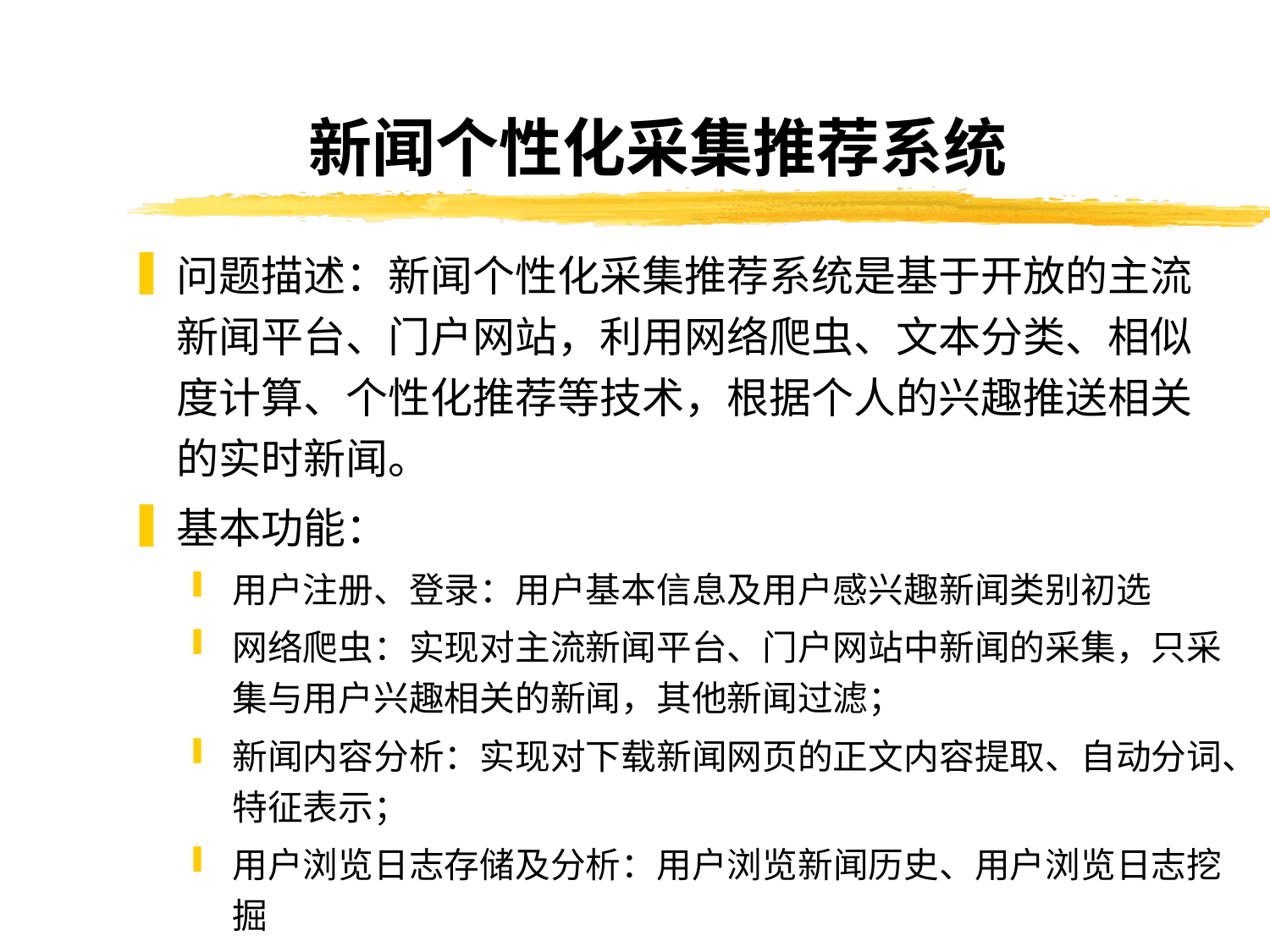

# 新闻个性化采集推荐系统
问题描述：新闻个性化采集推荐系统是基于开放的主流新闻平台、门户网站，利用网络爬虫、文本分类、相似度计算、个性化推荐等技术，根据个人的兴趣推送相关的实时新闻。
基本功能：
用户注册、登录：用户基本信息及用户感兴趣新闻类别初选
网络爬虫：实现对主流新闻平台、门户网站中新闻的采集，只采集与用户兴趣相关的新闻，其他新闻过滤；
新闻内容分析：实现对下载新闻网页的正文内容提取、自动分词、特征表示；
用户浏览日志存储及分析：用户浏览新闻历史、用户浏览日志挖掘